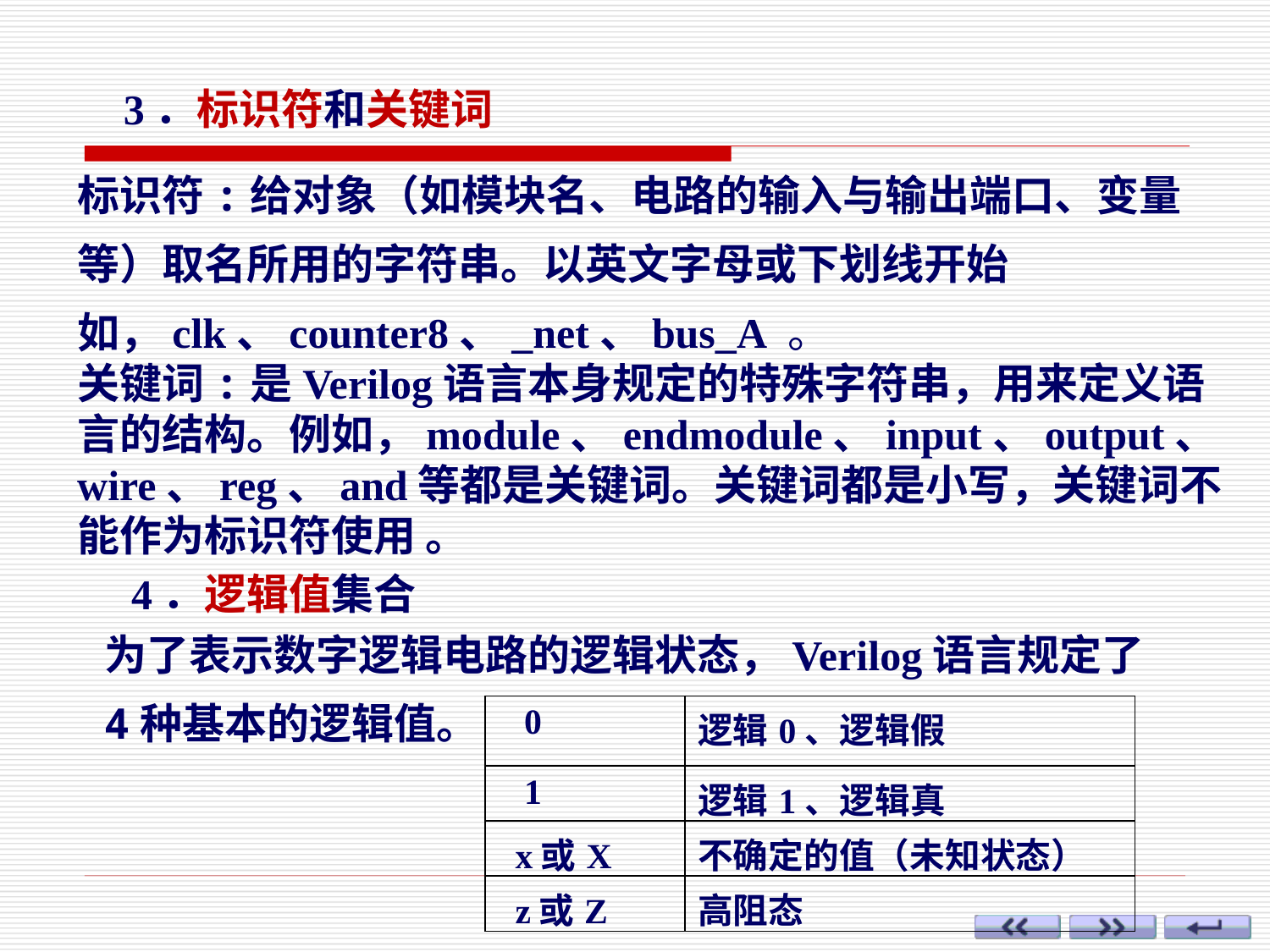

3．标识符和关键词
标识符:给对象（如模块名、电路的输入与输出端口、变量等）取名所用的字符串。以英文字母或下划线开始
如，clk、counter8、_net、bus_A 。
关键词:是Verilog语言本身规定的特殊字符串，用来定义语言的结构。例如，module、endmodule、input、output、wire、reg、and等都是关键词。关键词都是小写，关键词不能作为标识符使用 。
4．逻辑值集合
为了表示数字逻辑电路的逻辑状态，Verilog语言规定了
4种基本的逻辑值。

| 0 | 逻辑0、逻辑假 |
| --- | --- |
| 1 | 逻辑1、逻辑真 |
| x或X | 不确定的值（未知状态） |
| z或Z | 高阻态 |